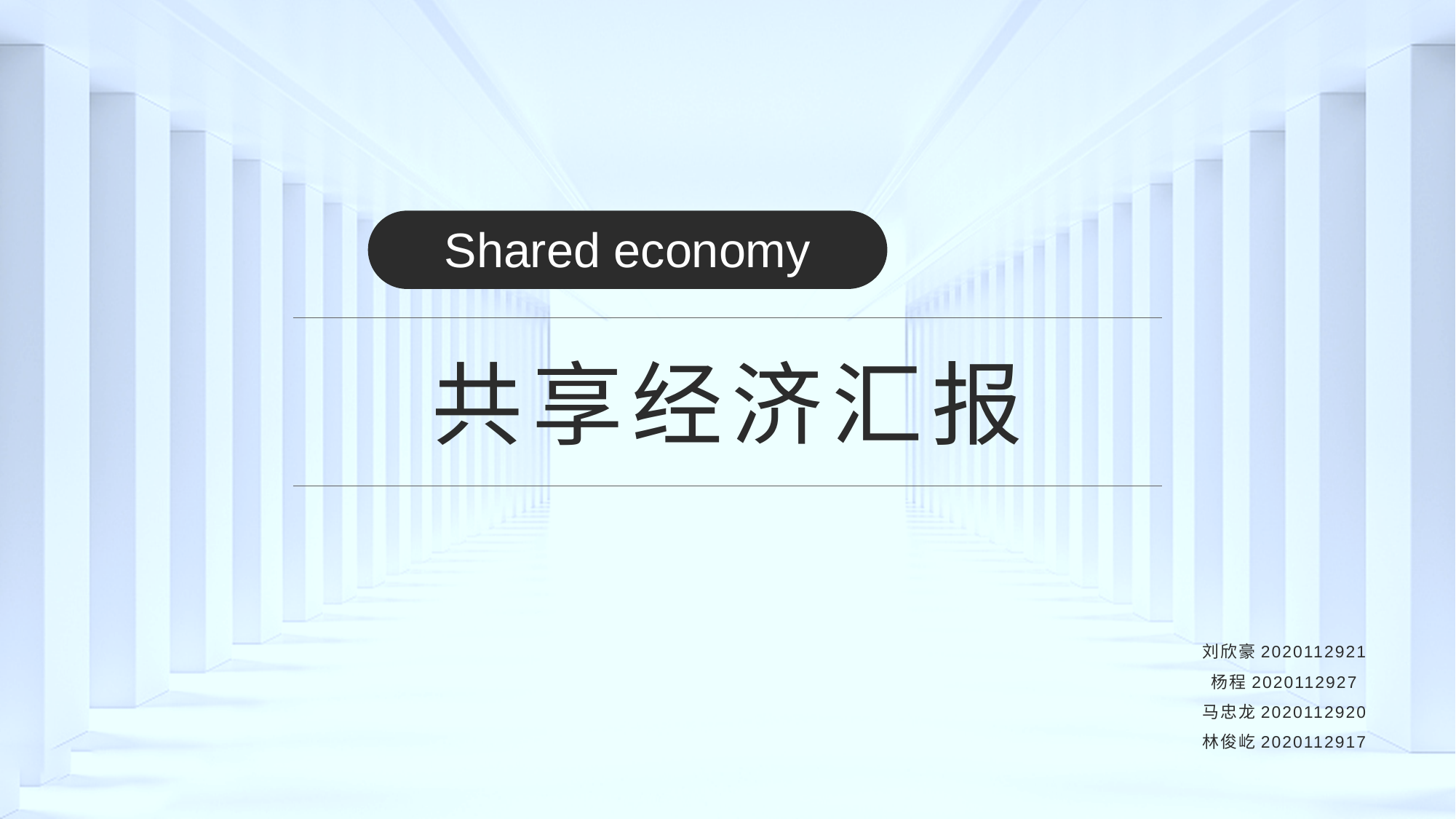

Shared economy
共享经济汇报
刘欣豪2020112921
杨程2020112927
马忠龙2020112920
林俊屹2020112917